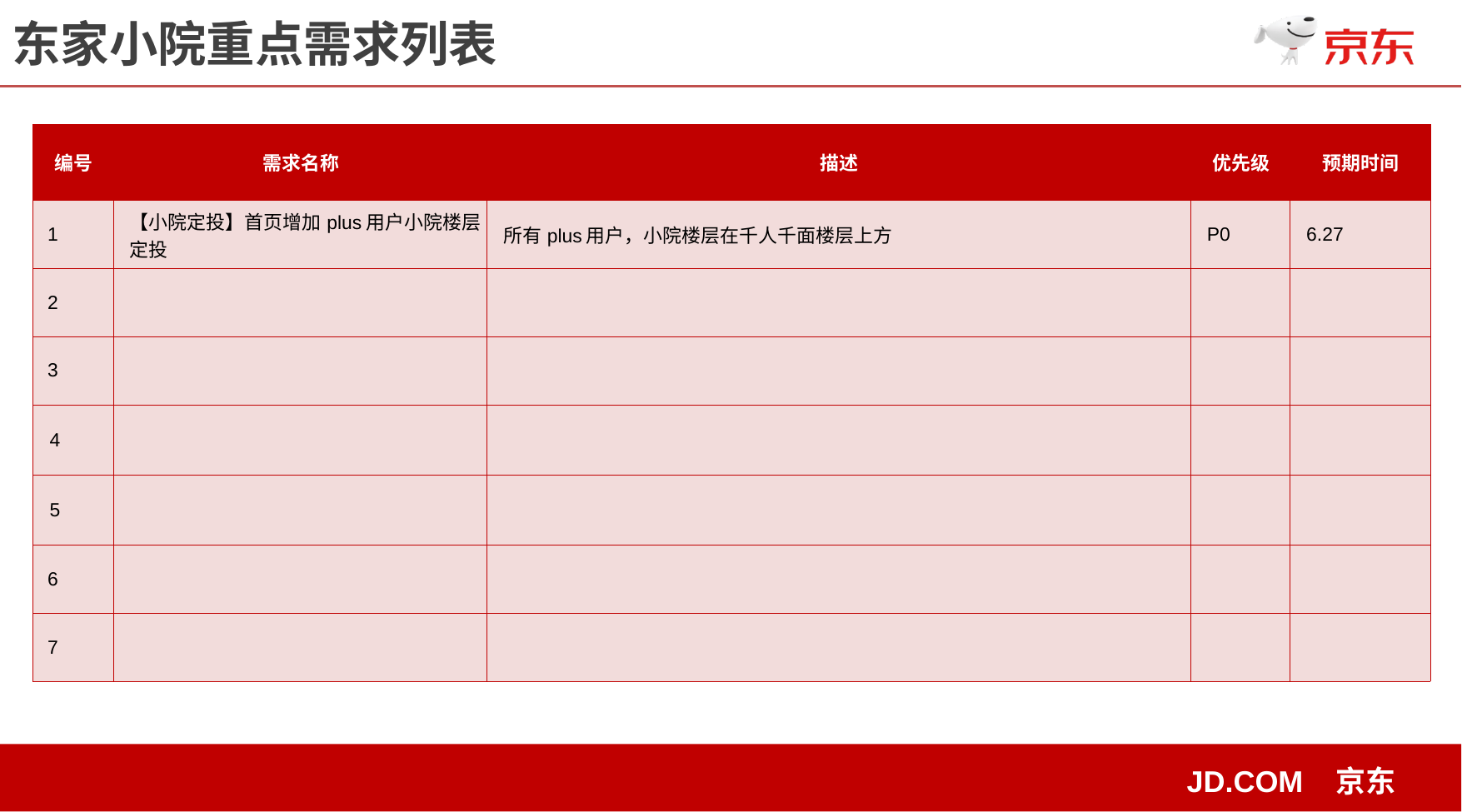

东家小院重点需求列表
| 编号 | 需求名称 | 描述 | 优先级 | 预期时间 |
| --- | --- | --- | --- | --- |
| 1 | 【小院定投】首页增加plus用户小院楼层定投 | 所有plus用户，小院楼层在千人千面楼层上方 | P0 | 6.27 |
| 2 |  |  |  |  |
| 3 |  |  |  |  |
| 4 |  |  |  |  |
| 5 |  |  |  |  |
| 6 |  |  |  |  |
| 7 |  |  |  |  |